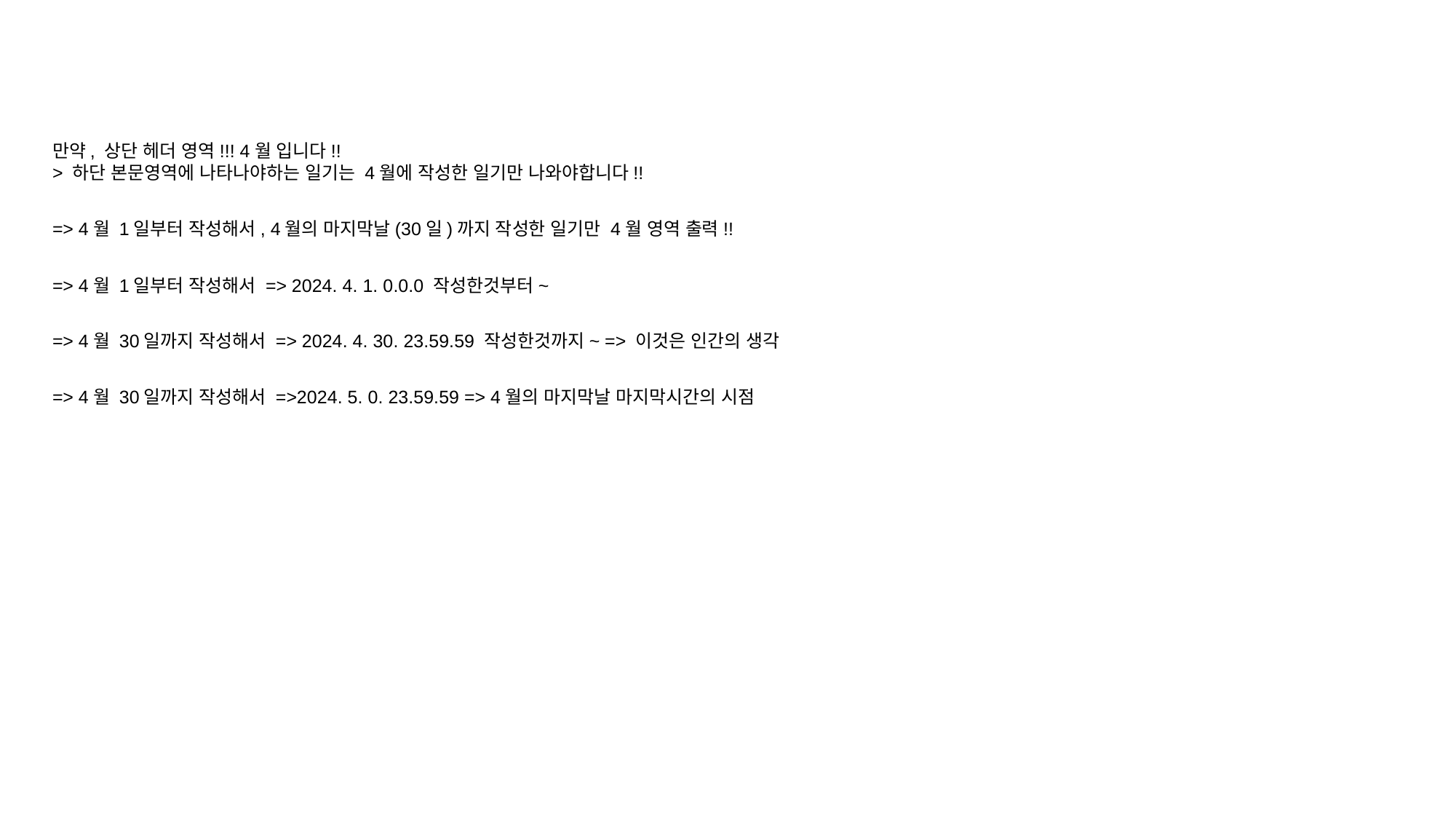

만약, 상단 헤더 영역!!! 4월 입니다!!
> 하단 본문영역에 나타나야하는 일기는 4월에 작성한 일기만 나와야합니다!!
=> 4월 1일부터 작성해서, 4월의 마지막날(30일)까지 작성한 일기만 4월 영역 출력!!
=> 4월 1일부터 작성해서 => 2024. 4. 1. 0.0.0 작성한것부터~
=> 4월 30일까지 작성해서 => 2024. 4. 30. 23.59.59 작성한것까지~ => 이것은 인간의 생각
=> 4월 30일까지 작성해서 =>2024. 5. 0. 23.59.59 => 4월의 마지막날 마지막시간의 시점